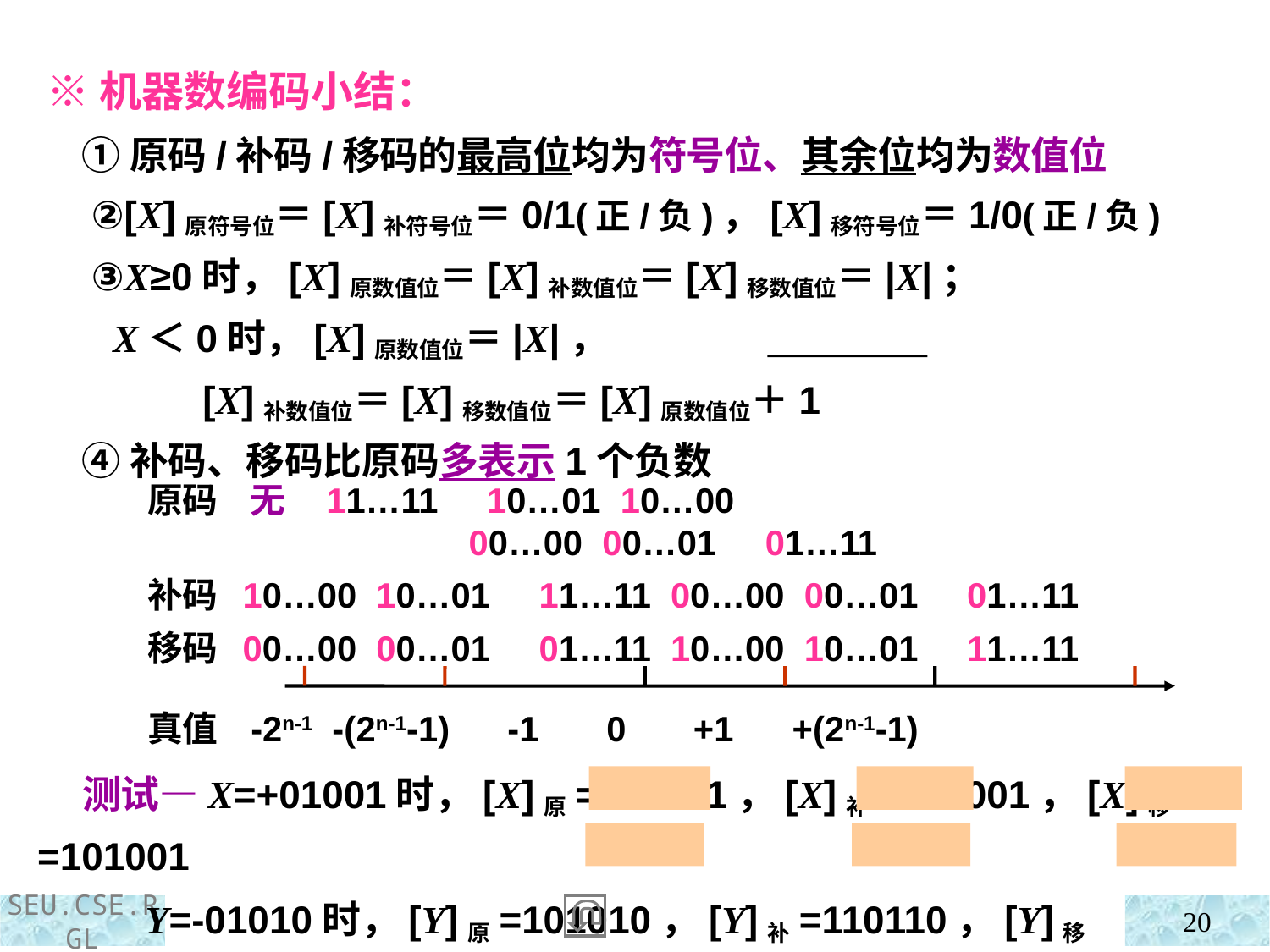

※机器数编码小结：
     ①原码/补码/移码的最高位均为符号位、其余位均为数值位
     ②[X]原符号位＝[X]补符号位＝0/1(正/负)，[X]移符号位＝1/0(正/负)
     ③X≥0时，[X]原数值位＝[X]补数值位＝[X]移数值位＝|X|；
       X＜0时，[X]原数值位＝|X|，
                [X]补数值位＝[X]移数值位＝[X]原数值位＋1
     ④补码、移码比原码多表示1个负数

原码    无    11…11     10…01  10…00
                                 00…00  00…01     01…11
补码  10…00  10…01     11…11  00…00  00…01     01…11
移码  00…00  00…01     01…11  10…00  10…01     11…11
真值   -2n-1  -(2n-1-1)      -1       0       +1      +(2n-1-1)

    测试—X=+01001时，[X]原=001001，[X]补=001001，[X]移=101001
          Y=-01010时，[Y]原=101010，[Y]补=110110，[Y]移=010110

20